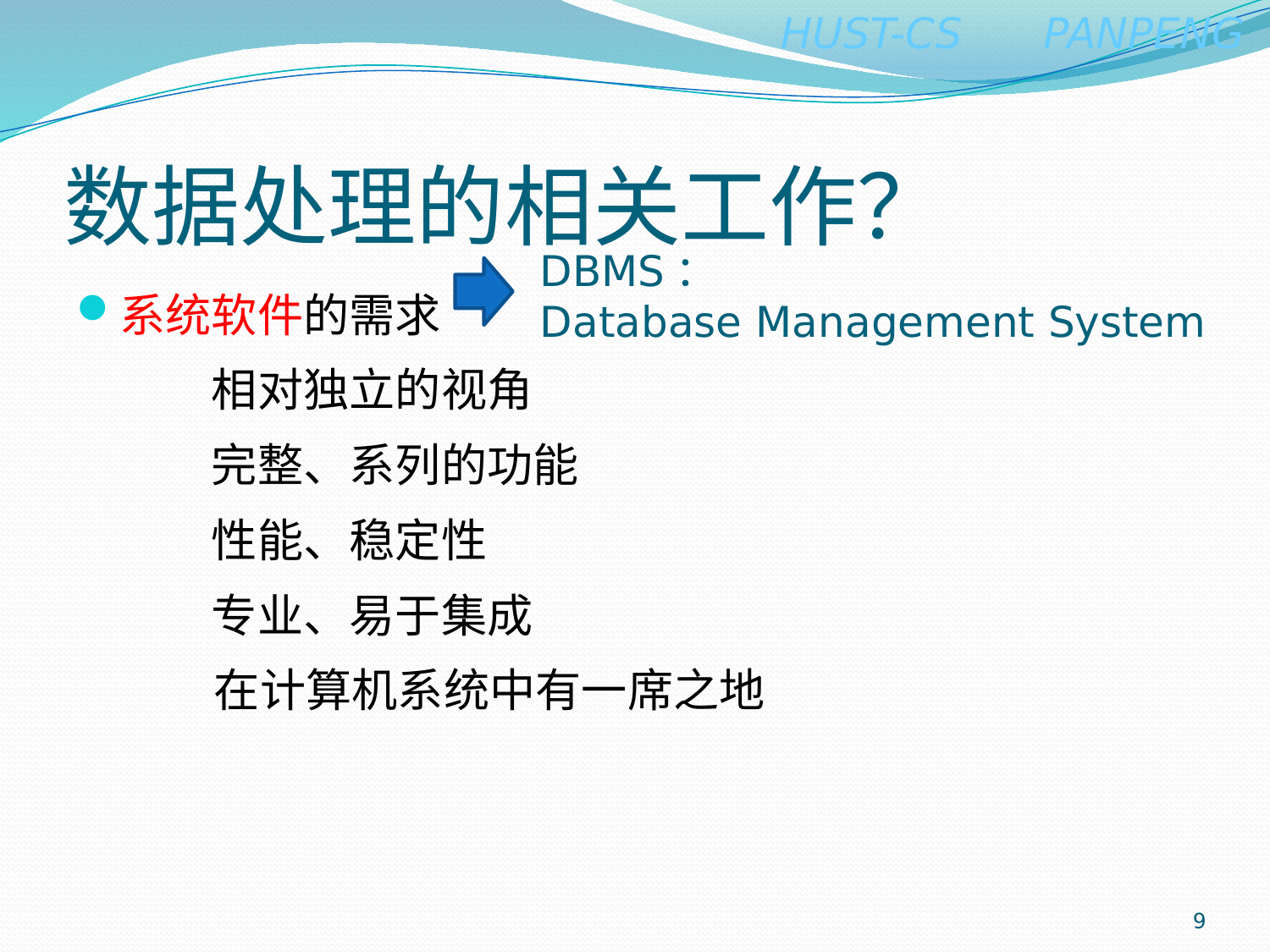

# 数据处理的相关工作？
DBMS：
Database Management System

系统软件的需求
            相对独立的视角
            完整、系列的功能
            性能、稳定性
            专业、易于集成
在计算机系统中有一席之地
9